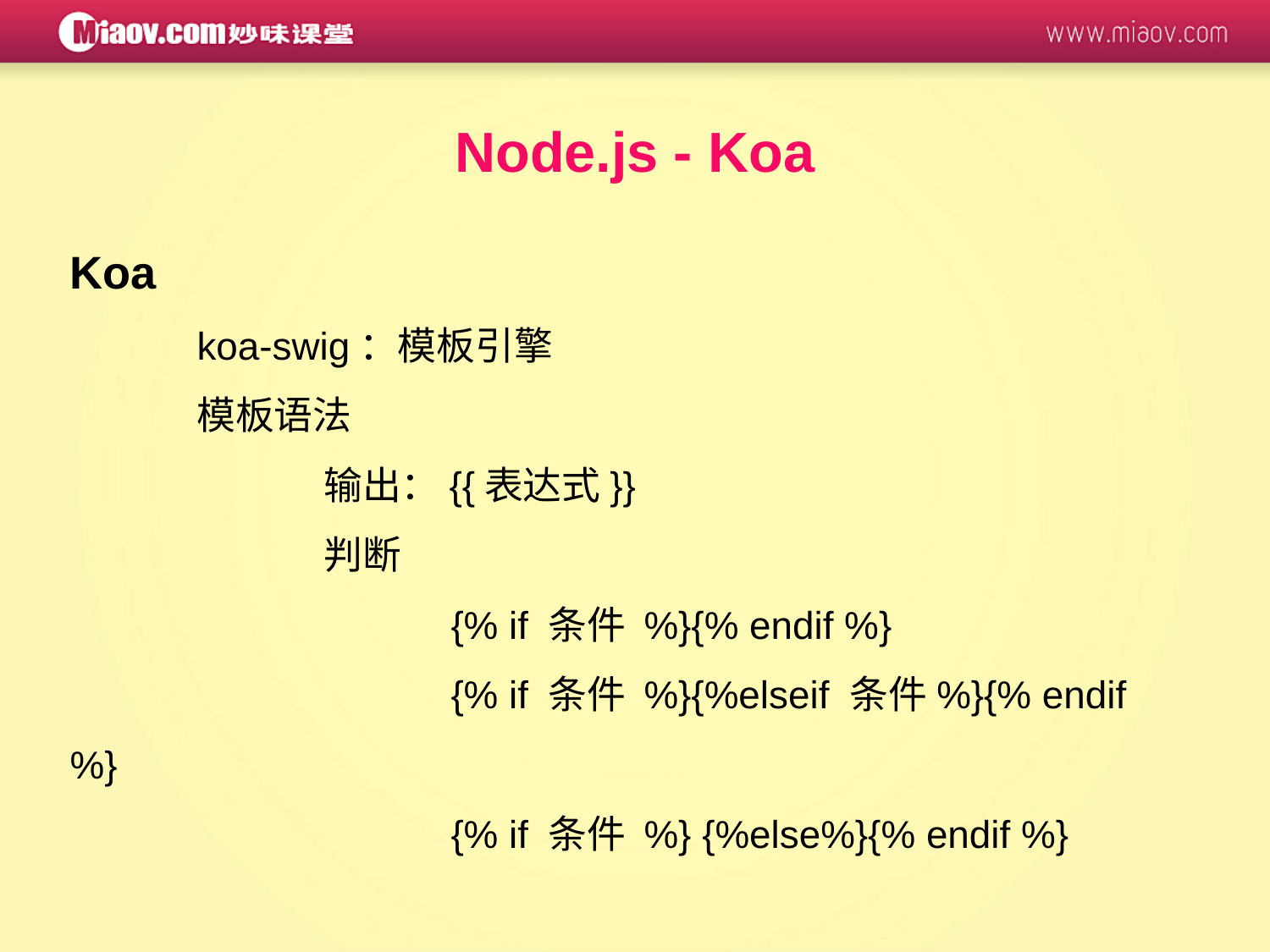

Node.js - Koa
Koa
	koa-swig：模板引擎
	模板语法
		输出：{{表达式}}
		判断
			{% if 条件 %}{% endif %}
			{% if 条件 %}{%elseif 条件%}{% endif %}
			{% if 条件 %} {%else%}{% endif %}